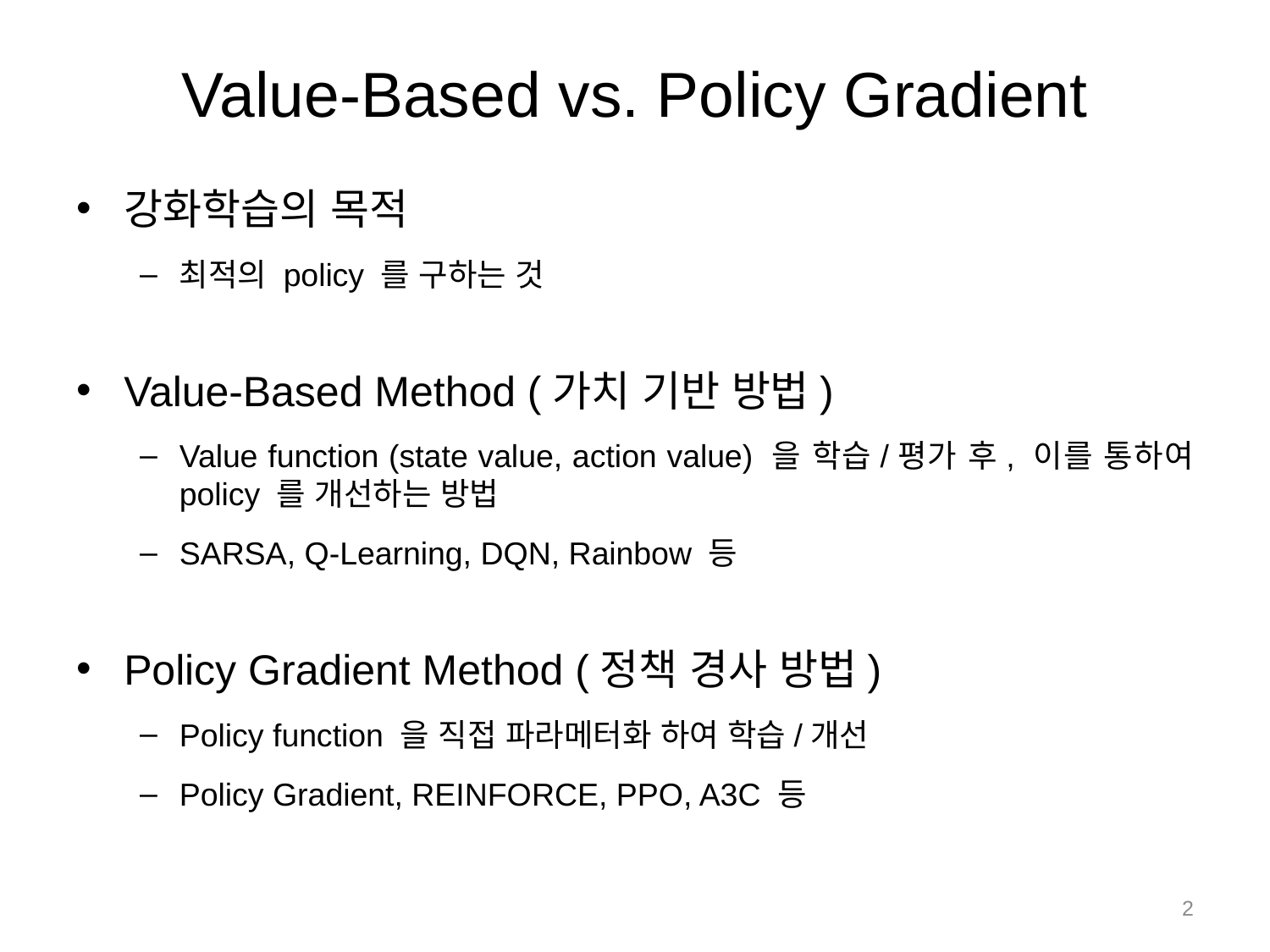

# Value-Based vs. Policy Gradient
강화학습의 목적
최적의 policy 를 구하는 것

Value-Based Method (가치 기반 방법)
Value function (state value, action value) 을 학습/평가 후, 이를 통하여 policy 를 개선하는 방법
SARSA, Q-Learning, DQN, Rainbow 등

Policy Gradient Method (정책 경사 방법)
Policy function 을 직접 파라메터화 하여 학습/개선
Policy Gradient, REINFORCE, PPO, A3C 등

2